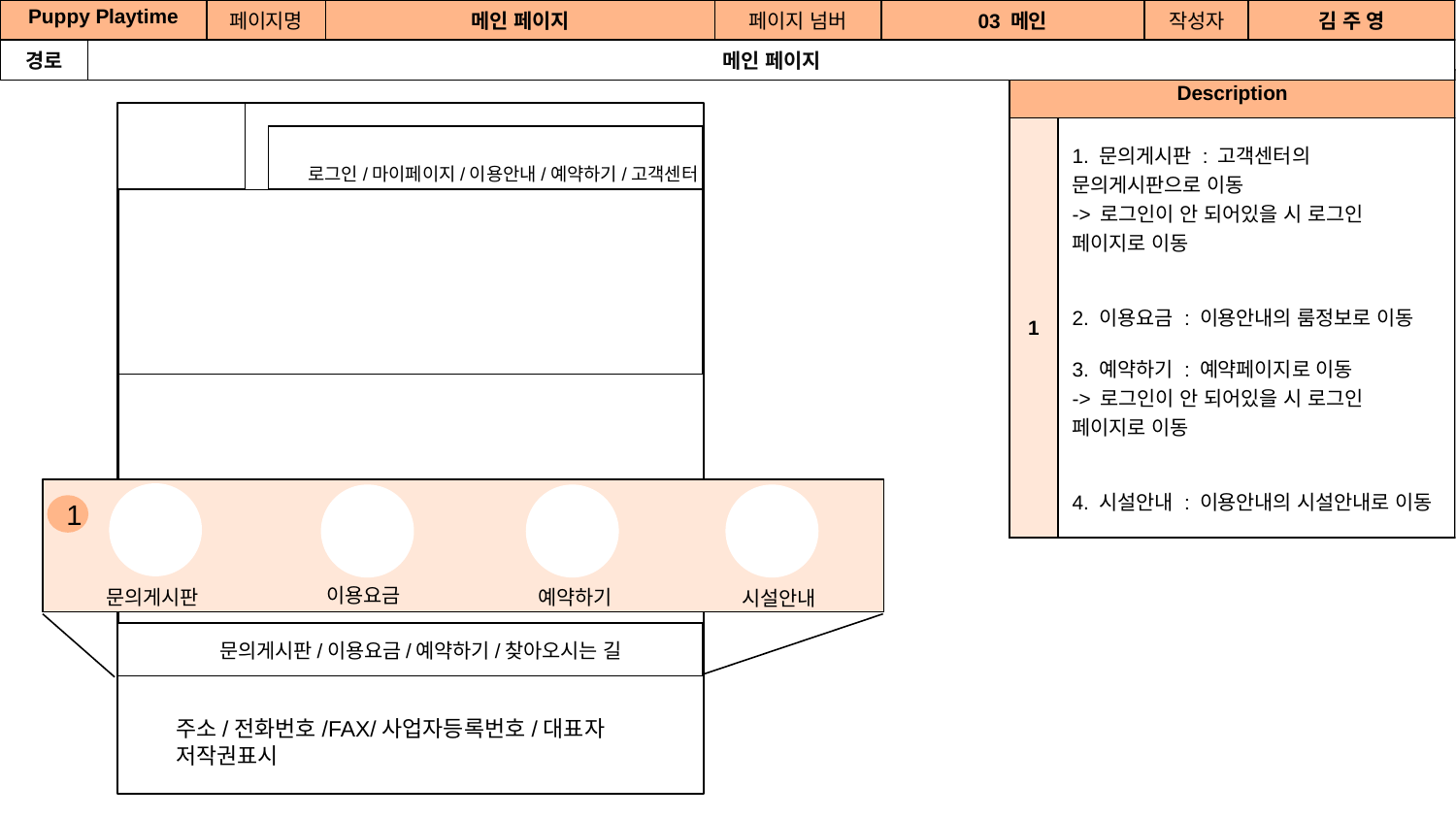

공간(오피스) 대여 시스템
공간(오피스) 대여 시스템
| Puppy Playtime | 김 주 영 | 페이지명 | 메인 페이지 | 페이지 넘버 | 03 메인 | 작성자 | 김 주 영 |
| --- | --- | --- | --- | --- | --- | --- | --- |
| 경로 | 메인 페이지 | 김 주 영 | 김 주 영 | 김 주 영 | 김 주 영 | 김 주 영 | 김 주 영 |
| Description | 1. 문의게시판 : 고객센터의 문의게시판으로 이동 -> 로그인이 안 되어있을 시 로그인 페이지로 이동 2. 이용요금 : 이용안내의 룸정보로 이동 3. 예약하기 : 예약페이지로 이동 -> 로그인이 안 되어있을 시 로그인 페이지로 이동 4. 시설안내 : 이용안내의 시설안내로 이동 |
| --- | --- |
| 1 | 1. 문의게시판 : 고객센터의 문의게시판으로 이동 -> 로그인이 안 되어있을 시 로그인 페이지로 이동 2. 이용요금 : 이용안내의 룸정보로 이동 3. 예약하기 : 예약페이지로 이동 -> 로그인이 안 되어있을 시 로그인 페이지로 이동 4. 시설안내 : 이용안내의 시설안내로 이동 |

로그인/마이페이지/이용안내/예약하기/고객센터

룸 정보
시설 안내

1
이용요금
문의게시판
예약하기
시설안내

문의게시판/이용요금/예약하기/찾아오시는 길
주소/전화번호/FAX/사업자등록번호/대표자
저작권표시